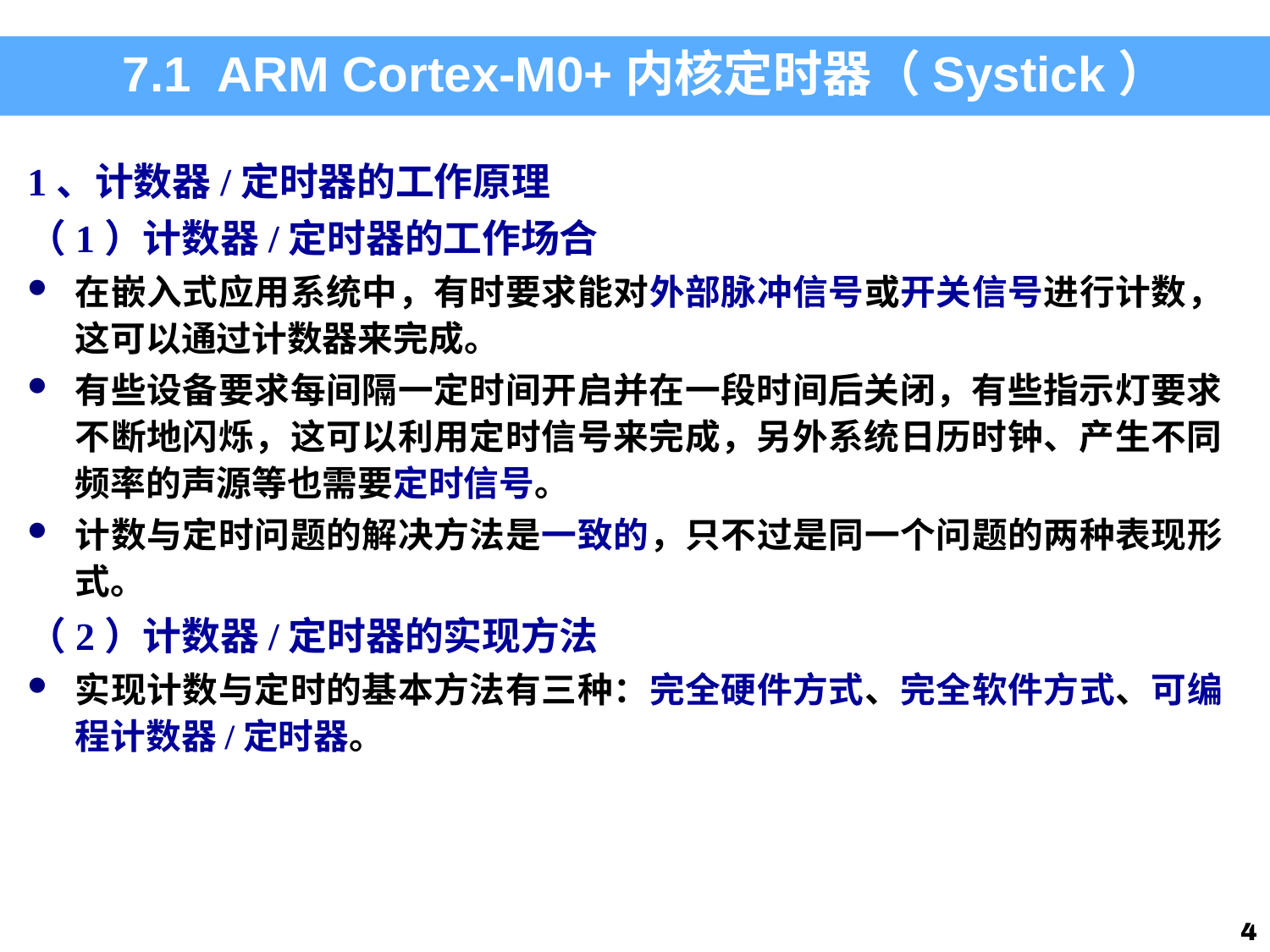

7.1  ARM Cortex-M0+内核定时器（Systick）
1、计数器/定时器的工作原理
（1）计数器/定时器的工作场合
在嵌入式应用系统中，有时要求能对外部脉冲信号或开关信号进行计数，这可以通过计数器来完成。
有些设备要求每间隔一定时间开启并在一段时间后关闭，有些指示灯要求不断地闪烁，这可以利用定时信号来完成，另外系统日历时钟、产生不同频率的声源等也需要定时信号。
计数与定时问题的解决方法是一致的，只不过是同一个问题的两种表现形式。
（2）计数器/定时器的实现方法
实现计数与定时的基本方法有三种：完全硬件方式、完全软件方式、可编程计数器/定时器。
4